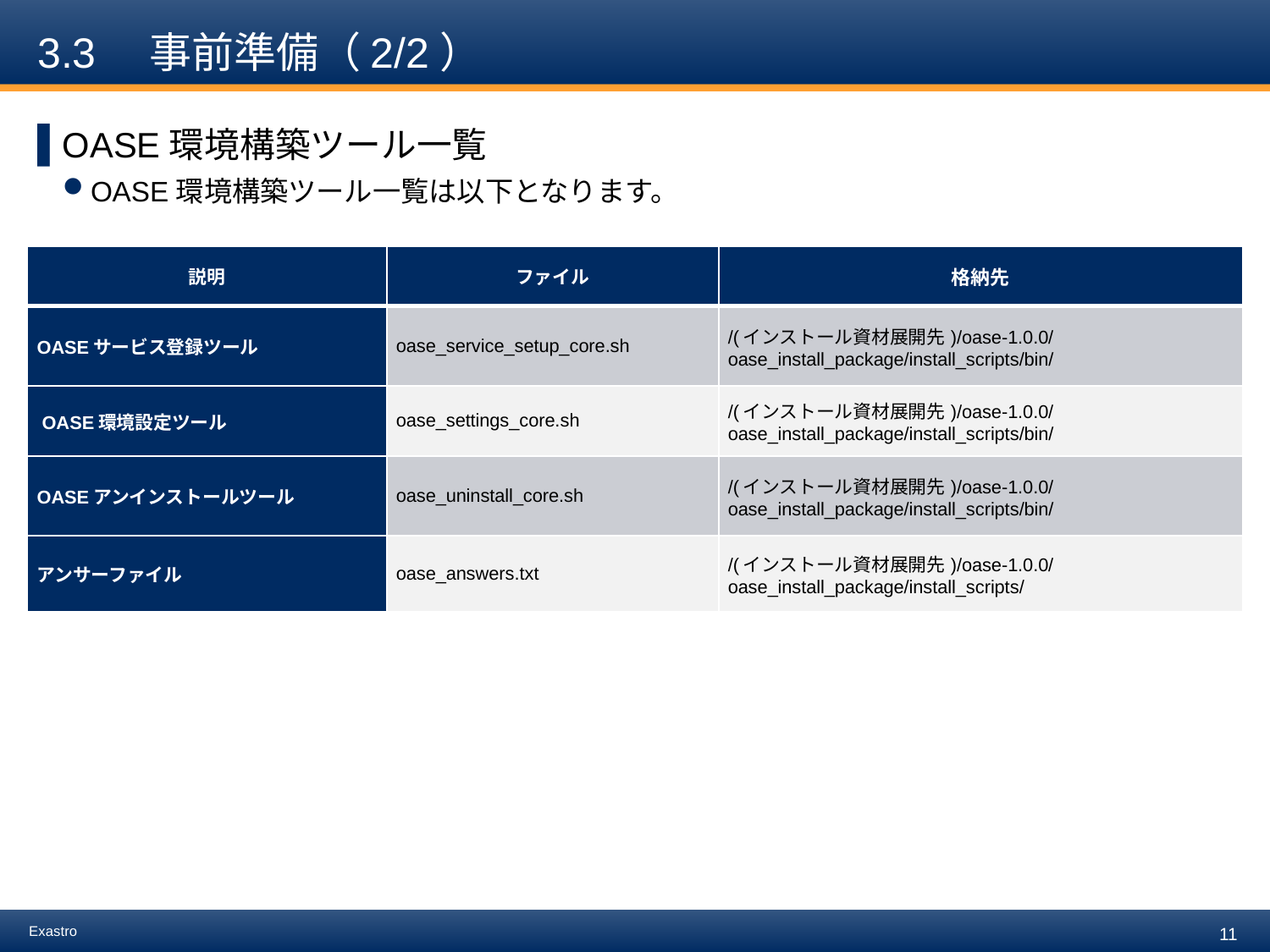

# 3.3　事前準備（2/2）
OASE環境構築ツール一覧
OASE環境構築ツール一覧は以下となります。
| 説明 | ファイル | 格納先 |
| --- | --- | --- |
| OASEサービス登録ツール | oase\_service\_setup\_core.sh | /(インストール資材展開先)/oase-1.0.0/oase\_install\_package/install\_scripts/bin/ |
| OASE環境設定ツール | oase\_settings\_core.sh | /(インストール資材展開先)/oase-1.0.0/oase\_install\_package/install\_scripts/bin/ |
| OASEアンインストールツール | oase\_uninstall\_core.sh | /(インストール資材展開先)/oase-1.0.0/oase\_install\_package/install\_scripts/bin/ |
| アンサーファイル | oase\_answers.txt | /(インストール資材展開先)/oase-1.0.0/oase\_install\_package/install\_scripts/ |